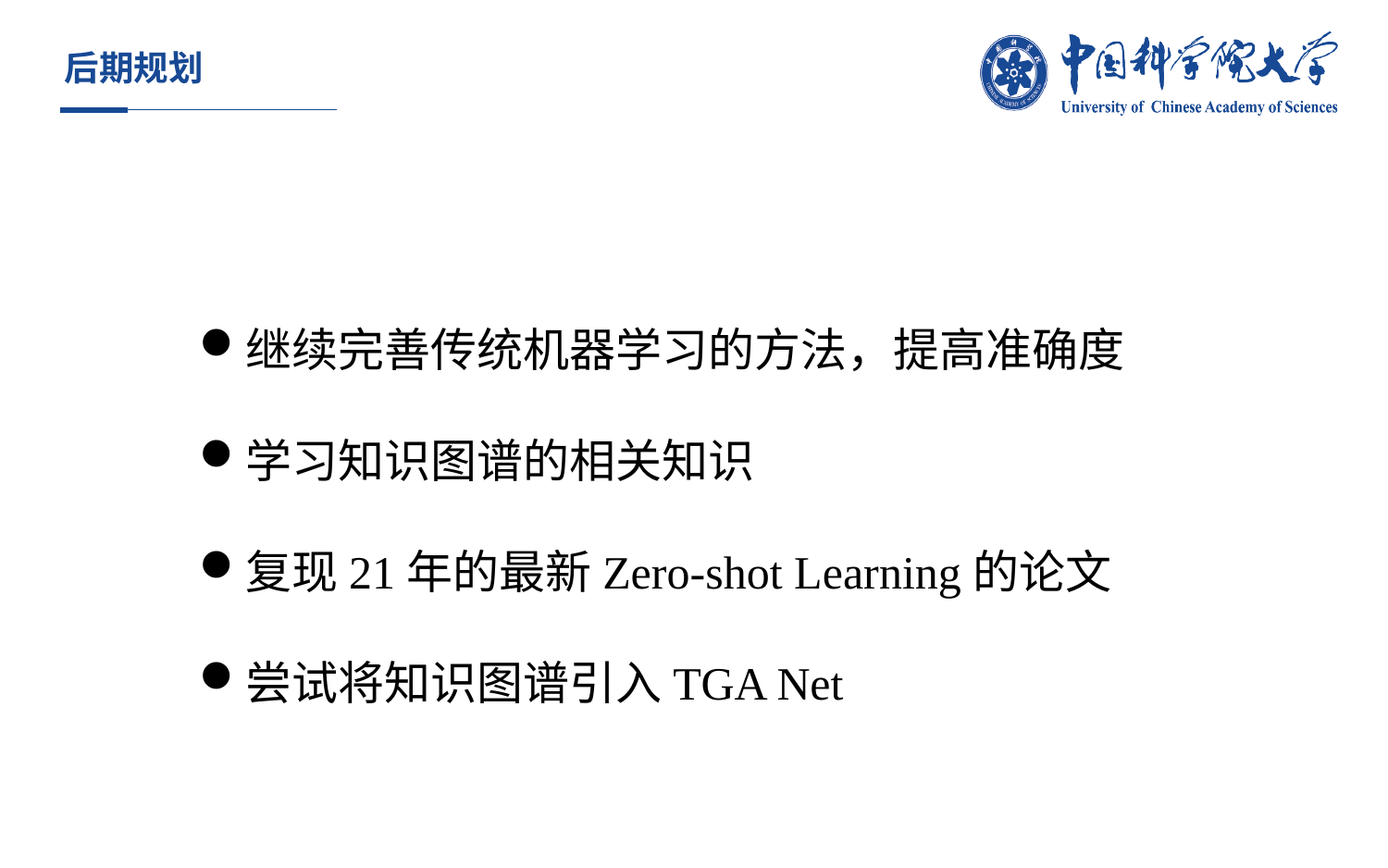

# 后期规划
继续完善传统机器学习的方法，提高准确度
学习知识图谱的相关知识
复现21年的最新Zero-shot Learning的论文
尝试将知识图谱引入TGA Net